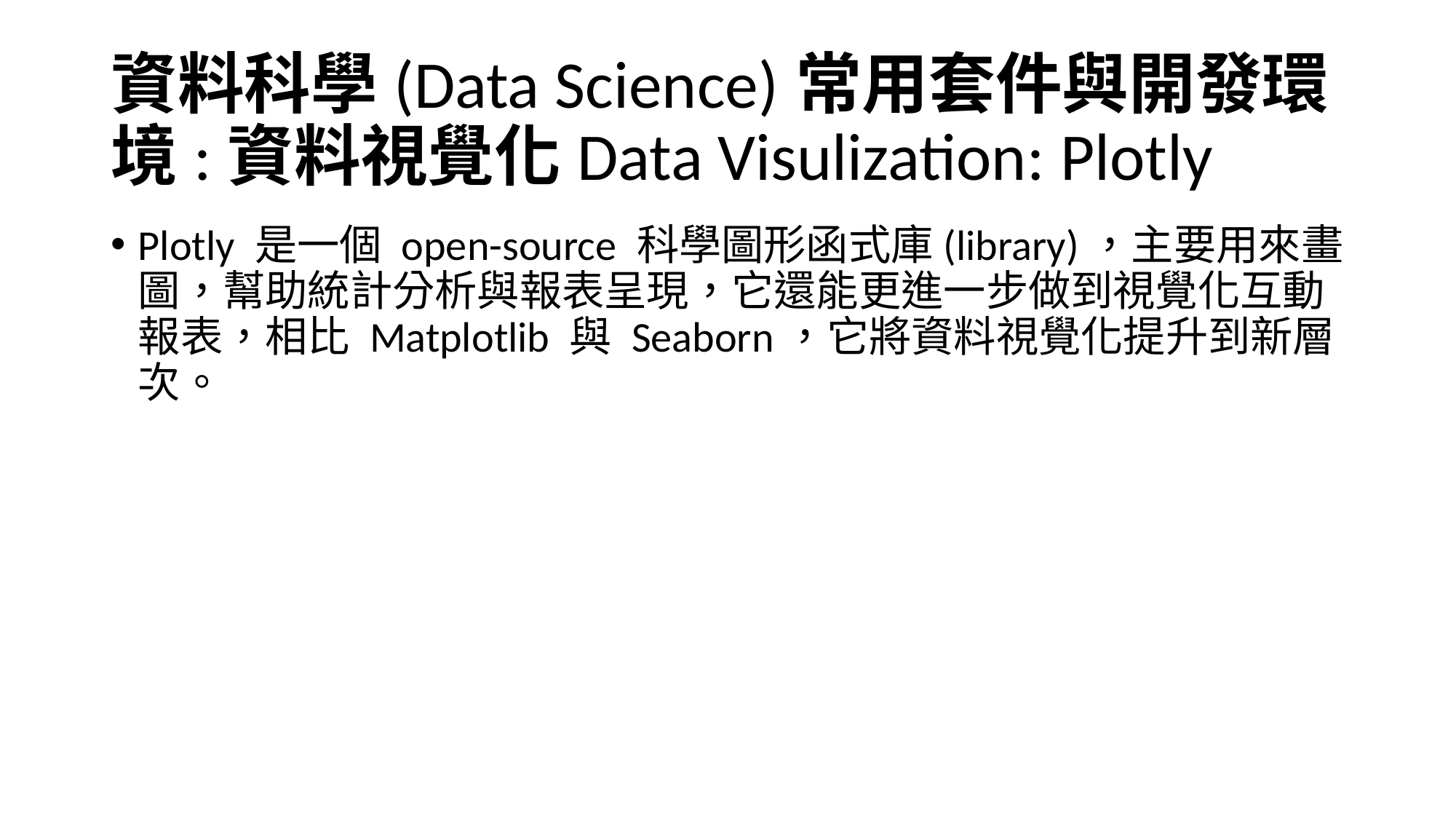

# 資料科學(Data Science)常用套件與開發環境:資料視覺化Data Visulization: Plotly
Plotly 是一個 open-source 科學圖形函式庫(library)，主要用來畫圖，幫助統計分析與報表呈現，它還能更進一步做到視覺化互動報表，相比 Matplotlib 與 Seaborn，它將資料視覺化提升到新層次。